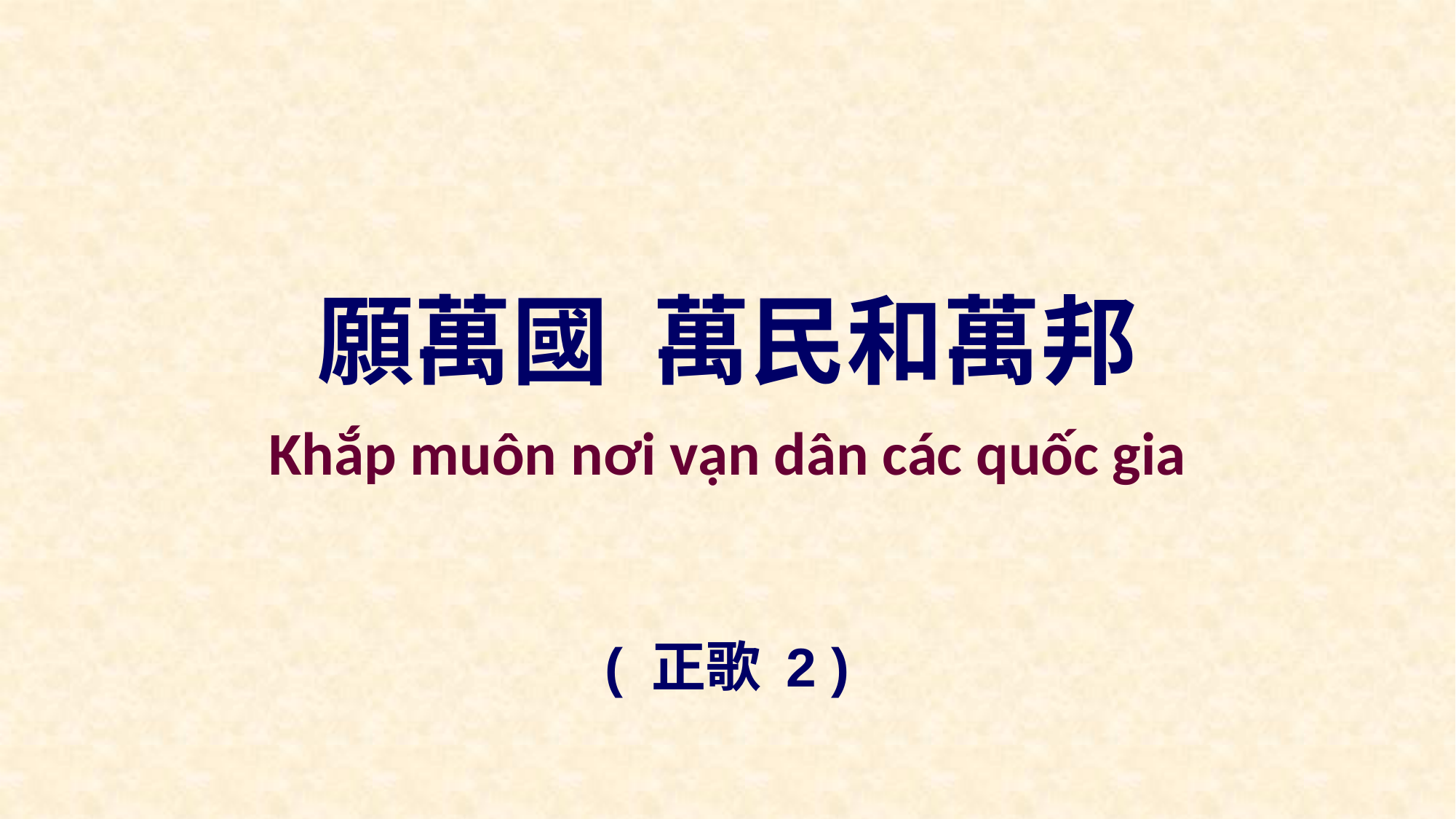

願萬國  萬民和萬邦
Khắp muôn nơi vạn dân các quốc gia
( 正歌 2 )